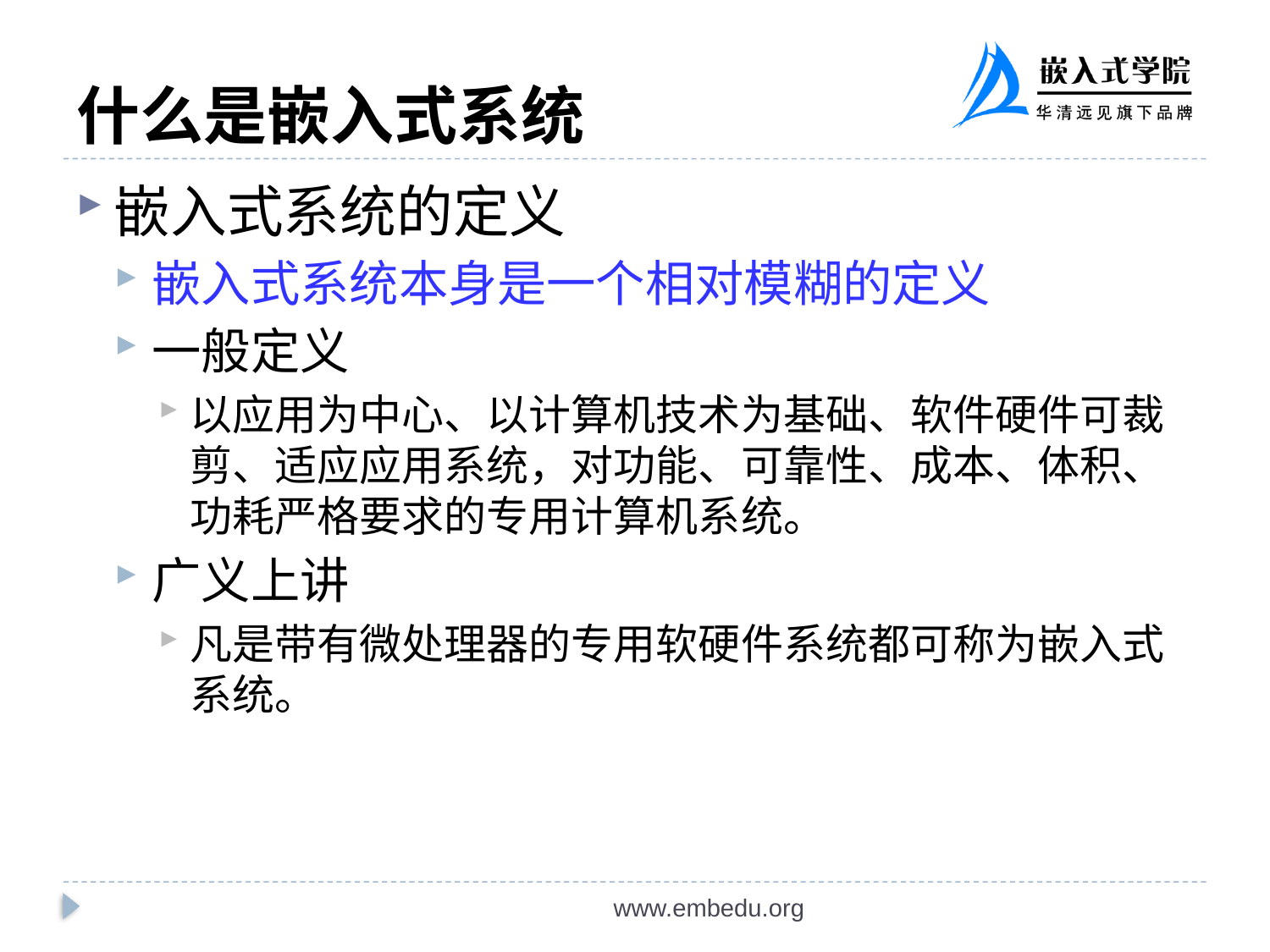

# 什么是嵌入式系统
嵌入式系统的定义
嵌入式系统本身是一个相对模糊的定义
一般定义
以应用为中心、以计算机技术为基础、软件硬件可裁剪、适应应用系统，对功能、可靠性、成本、体积、功耗严格要求的专用计算机系统。
广义上讲
凡是带有微处理器的专用软硬件系统都可称为嵌入式系统。
www.embedu.org